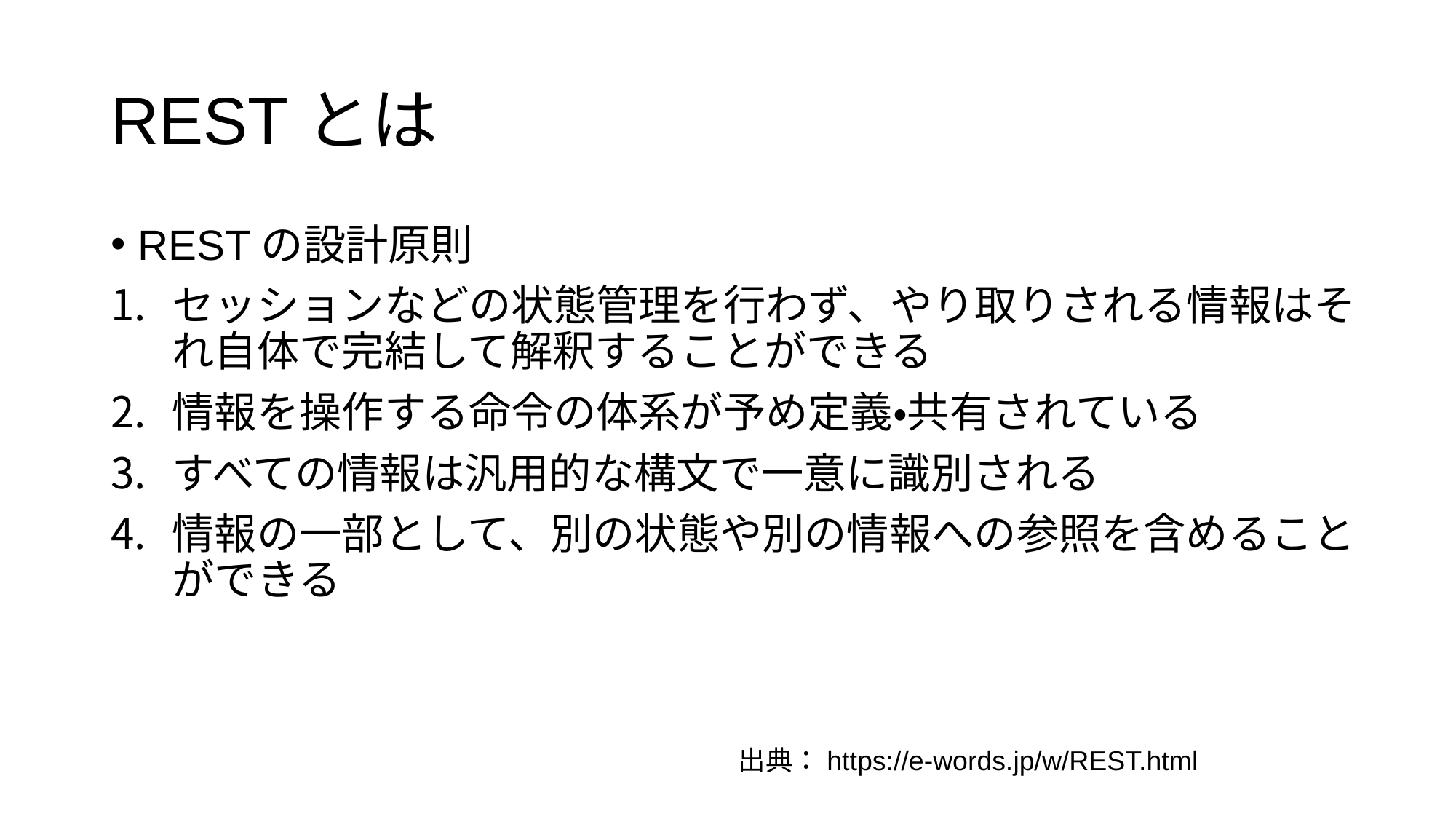

# RESTとは
RESTの設計原則
セッションなどの状態管理を行わず、やり取りされる情報はそれ自体で完結して解釈することができる
情報を操作する命令の体系が予め定義・共有されている
すべての情報は汎用的な構文で一意に識別される
情報の一部として、別の状態や別の情報への参照を含めることができる
出典：https://e-words.jp/w/REST.html